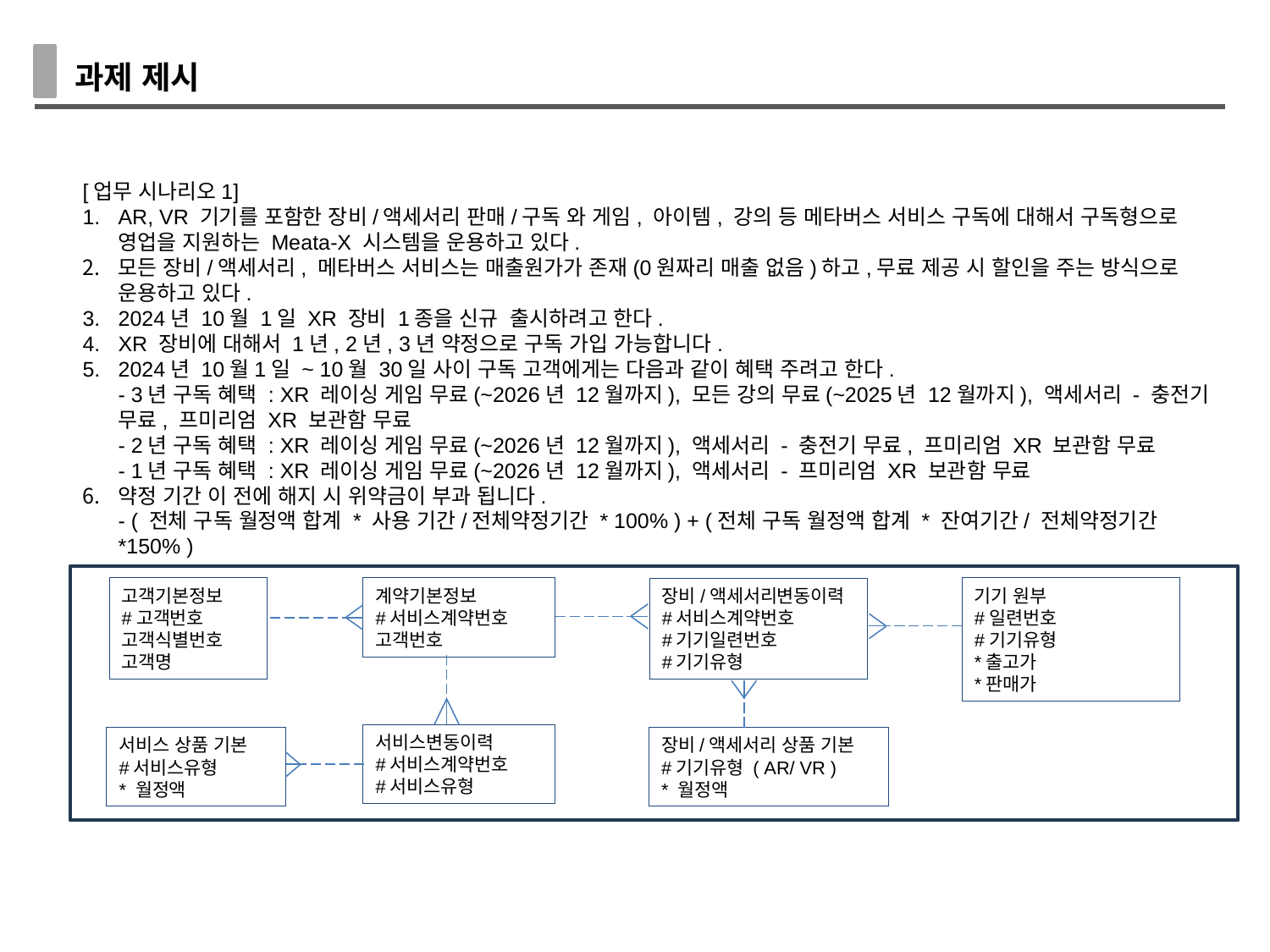

과제 제시
[업무 시나리오1]
AR, VR 기기를 포함한 장비/액세서리 판매/구독 와 게임, 아이템, 강의 등 메타버스 서비스 구독에 대해서 구독형으로 영업을 지원하는 Meata-X 시스템을 운용하고 있다.
모든 장비/액세서리, 메타버스 서비스는 매출원가가 존재(0원짜리 매출 없음)하고,무료 제공 시 할인을 주는 방식으로 운용하고 있다.
2024년 10월 1일 XR 장비 1종을 신규  출시하려고 한다.
XR 장비에 대해서 1년, 2년, 3년 약정으로 구독 가입 가능합니다.
2024년 10월1일 ~ 10월 30일 사이 구독 고객에게는 다음과 같이 혜택 주려고 한다.
- 3년 구독 혜택 : XR 레이싱 게임 무료(~2026년 12월까지), 모든 강의 무료(~2025년 12월까지), 액세서리 - 충전기 무료, 프미리엄 XR 보관함 무료
- 2년 구독 혜택 : XR 레이싱 게임 무료(~2026년 12월까지), 액세서리 - 충전기 무료, 프미리엄 XR 보관함 무료
- 1년 구독 혜택 : XR 레이싱 게임 무료(~2026년 12월까지), 액세서리 - 프미리엄 XR 보관함 무료
약정 기간 이 전에 해지 시 위약금이 부과 됩니다.
- ( 전체 구독 월정액 합계 * 사용 기간/전체약정기간 * 100% ) + (전체 구독 월정액 합계 * 잔여기간/ 전체약정기간 *150% )

고객기본정보
#고객번호
고객식별번호
고객명
계약기본정보
#서비스계약번호
고객번호
기기 원부
#일련번호
#기기유형
*출고가
*판매가
장비/액세서리변동이력
#서비스계약번호
#기기일련번호
#기기유형
서비스변동이력
#서비스계약번호
#서비스유형
서비스 상품 기본
#서비스유형
* 월정액
장비/액세서리 상품 기본
#기기유형 ( AR/ VR )
* 월정액